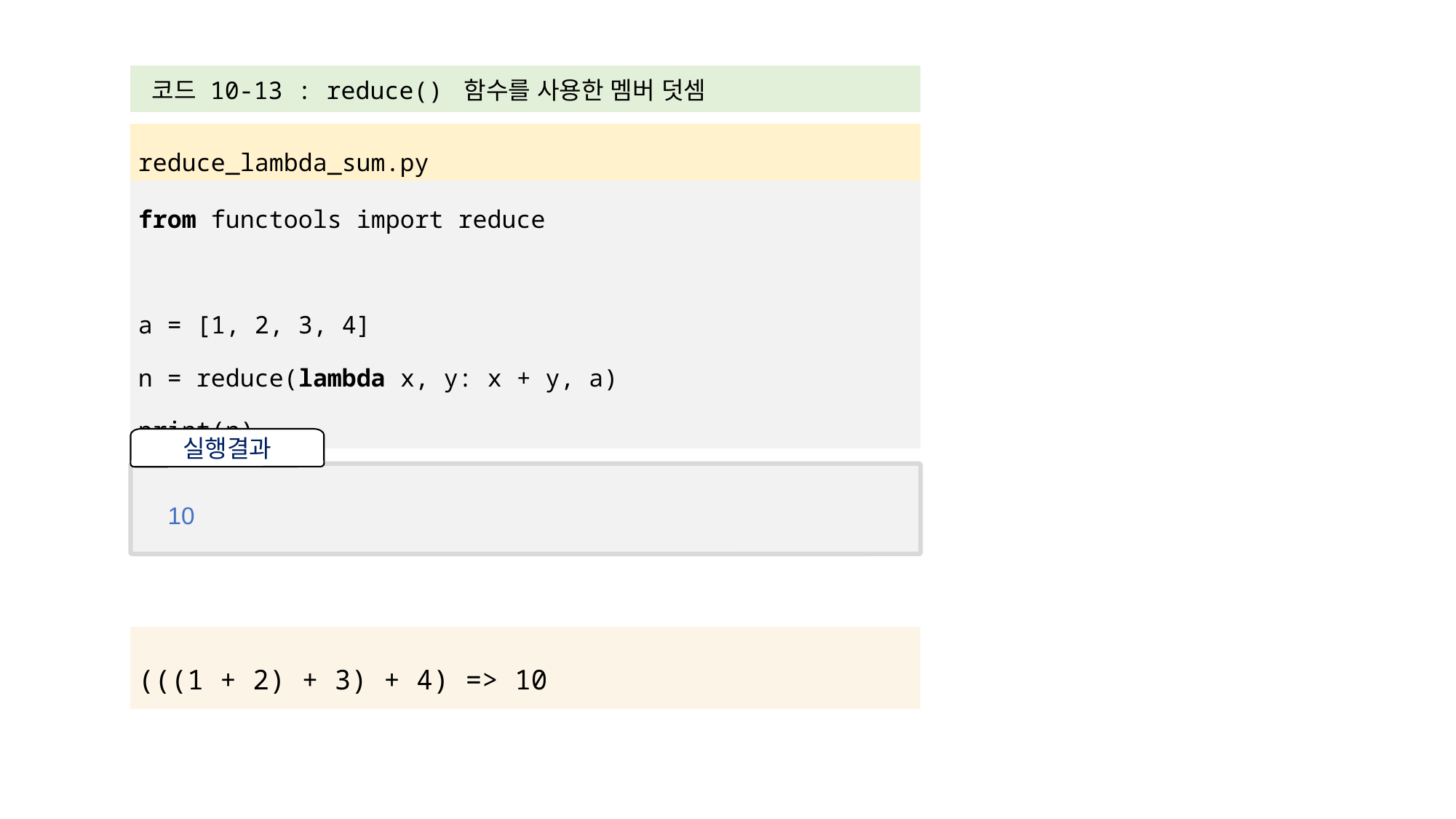

| 코드 10-13 : reduce() 함수를 사용한 멤버 덧셈 |
| --- |
|  |
| reduce\_lambda\_sum.py |
| from functools import reduce a = [1, 2, 3, 4] n = reduce(lambda x, y: x + y, a) print(n) |
실행결과

10
| (((1 + 2) + 3) + 4) => 10 |
| --- |